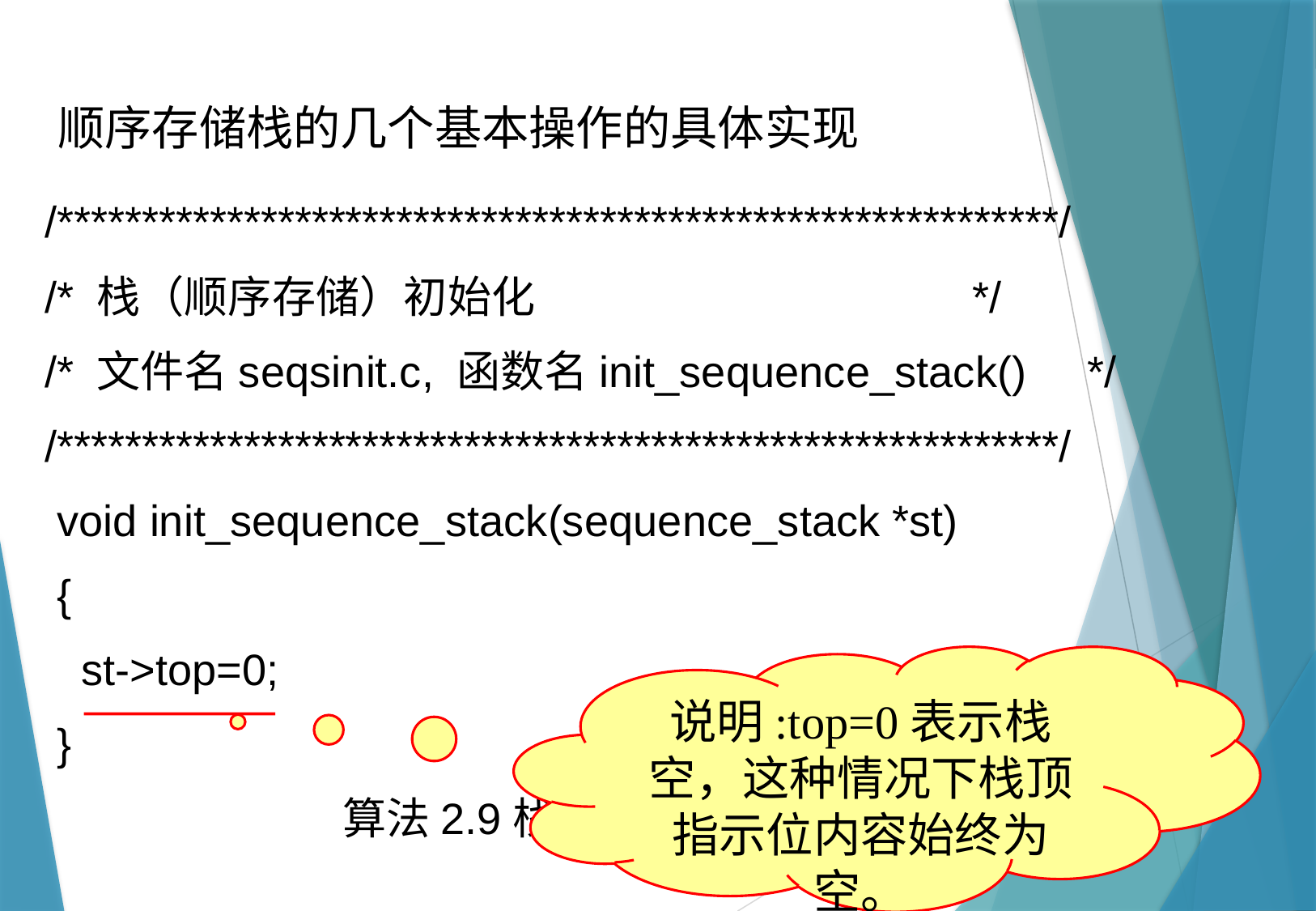

顺序存储栈的几个基本操作的具体实现
/***********************************************************/
/* 栈（顺序存储）初始化                                           */
/* 文件名seqsinit.c, 函数名init_sequence_stack()     */
/***********************************************************/
 void init_sequence_stack(sequence_stack *st)
 {
   st->top=0;
 }
算法2.9栈（顺序存储）初始化
说明:top=0表示栈空，这种情况下栈顶指示位内容始终为空。